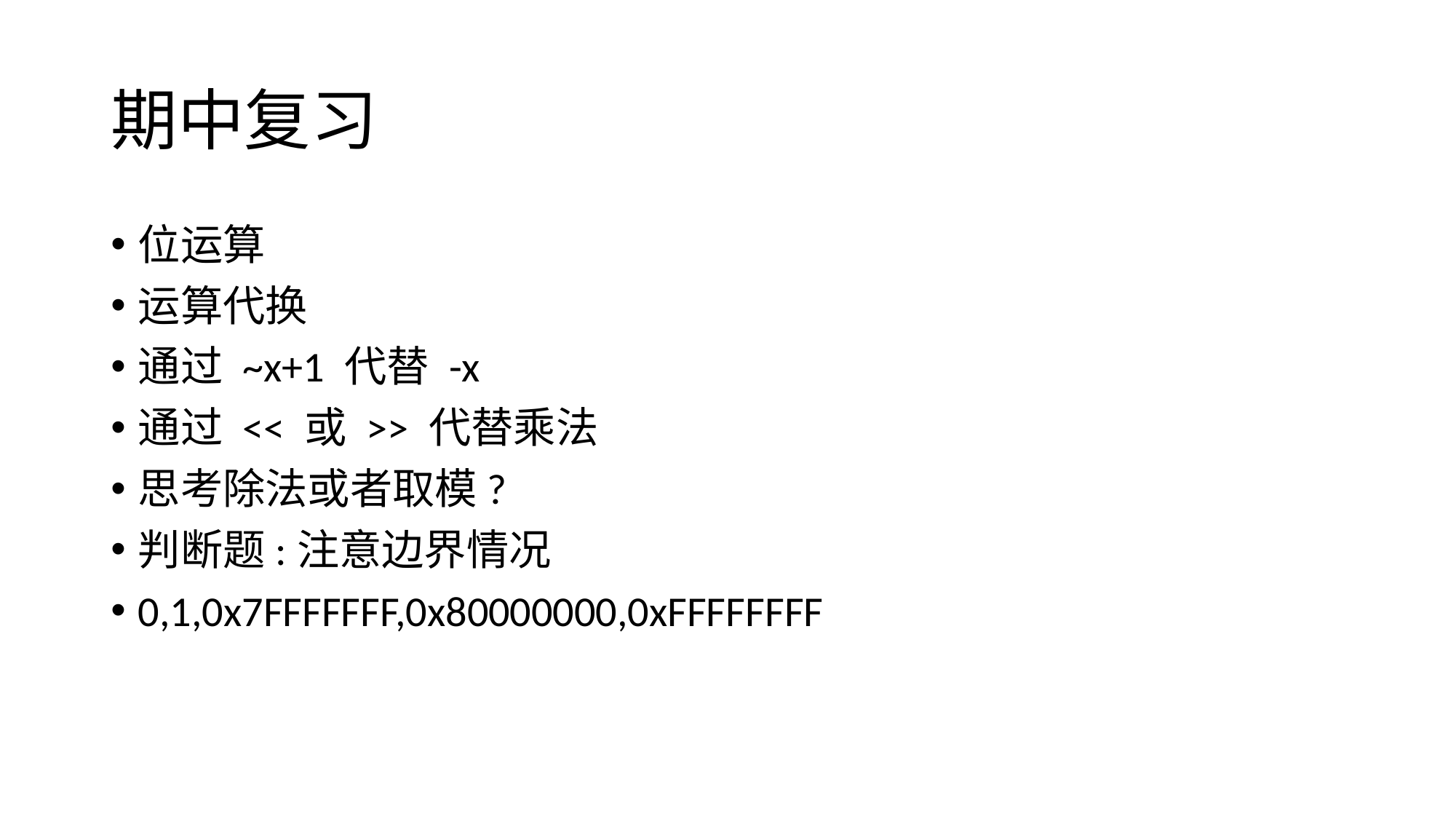

# 期中复习
位运算
运算代换
通过 ~x+1 代替 -x
通过 << 或 >> 代替乘法
思考除法或者取模?
判断题:注意边界情况
0,1,0x7FFFFFFF,0x80000000,0xFFFFFFFF